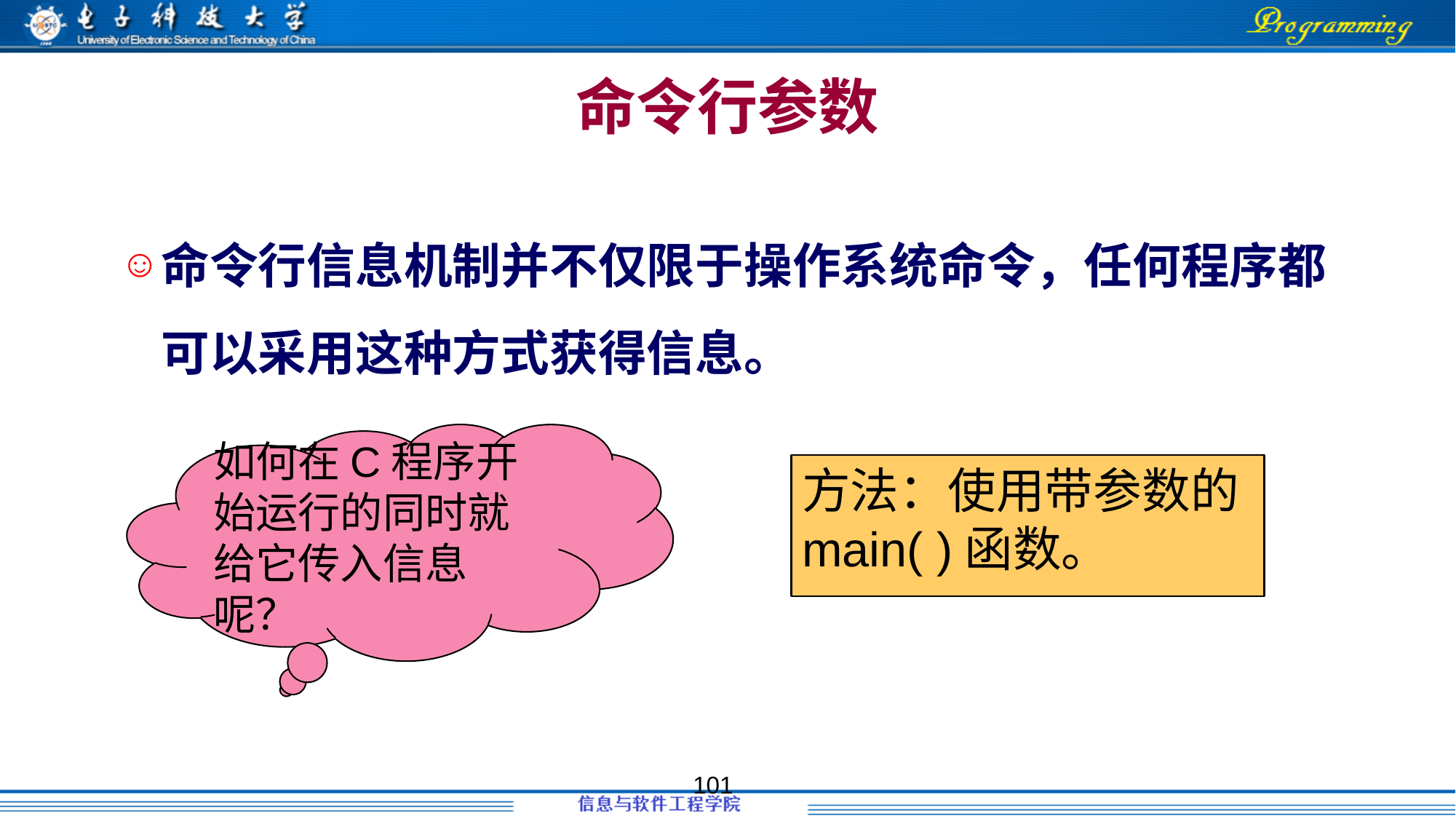

# 命令行参数
命令行信息机制并不仅限于操作系统命令，任何程序都可以采用这种方式获得信息。

如何在C程序开始运行的同时就给它传入信息呢？
方法：使用带参数的main( )函数。
101